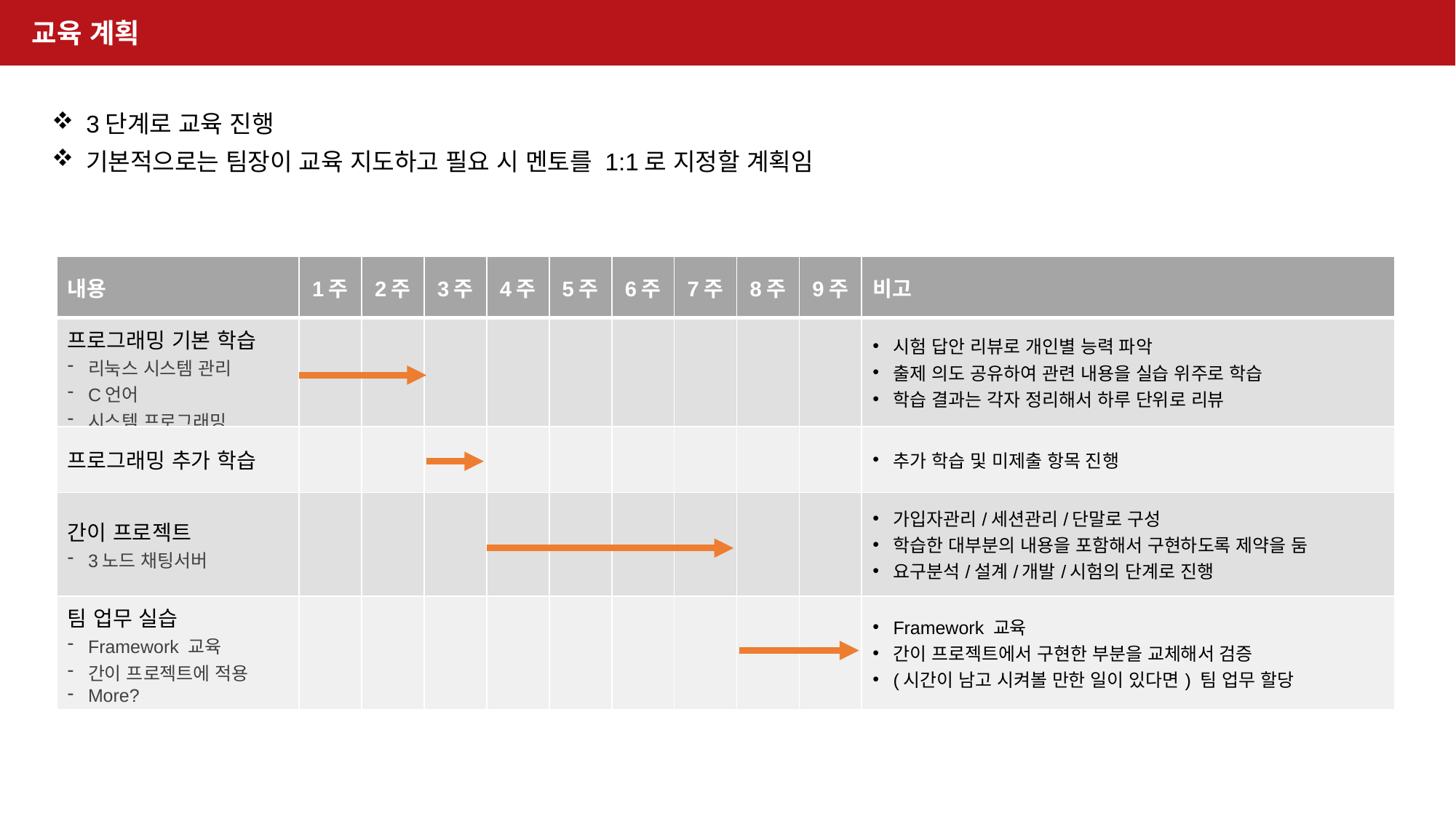

교육 계획
3단계로 교육 진행
기본적으로는 팀장이 교육 지도하고 필요 시 멘토를 1:1로 지정할 계획임

| 내용 | 1주 | 2주 | 3주 | 4주 | 5주 | 6주 | 7주 | 8주 | 9주 | 비고 |
| --- | --- | --- | --- | --- | --- | --- | --- | --- | --- | --- |
| 프로그래밍 기본 학습 리눅스 시스템 관리 C언어 시스템 프로그래밍 |  |  |  |  |  |  |  |  |  | 시험 답안 리뷰로 개인별 능력 파악 출제 의도 공유하여 관련 내용을 실습 위주로 학습 학습 결과는 각자 정리해서 하루 단위로 리뷰 |
| 프로그래밍 추가 학습 |  |  |  |  |  |  |  |  |  | 추가 학습 및 미제출 항목 진행 |
| 간이 프로젝트 3노드 채팅서버 |  |  |  |  |  |  |  |  |  | 가입자관리/세션관리/단말로 구성 학습한 대부분의 내용을 포함해서 구현하도록 제약을 둠 요구분석/설계/개발/시험의 단계로 진행 |
| 팀 업무 실습 Framework 교육 간이 프로젝트에 적용 More? |  |  |  |  |  |  |  |  |  | Framework 교육 간이 프로젝트에서 구현한 부분을 교체해서 검증 (시간이 남고 시켜볼 만한 일이 있다면) 팀 업무 할당 |